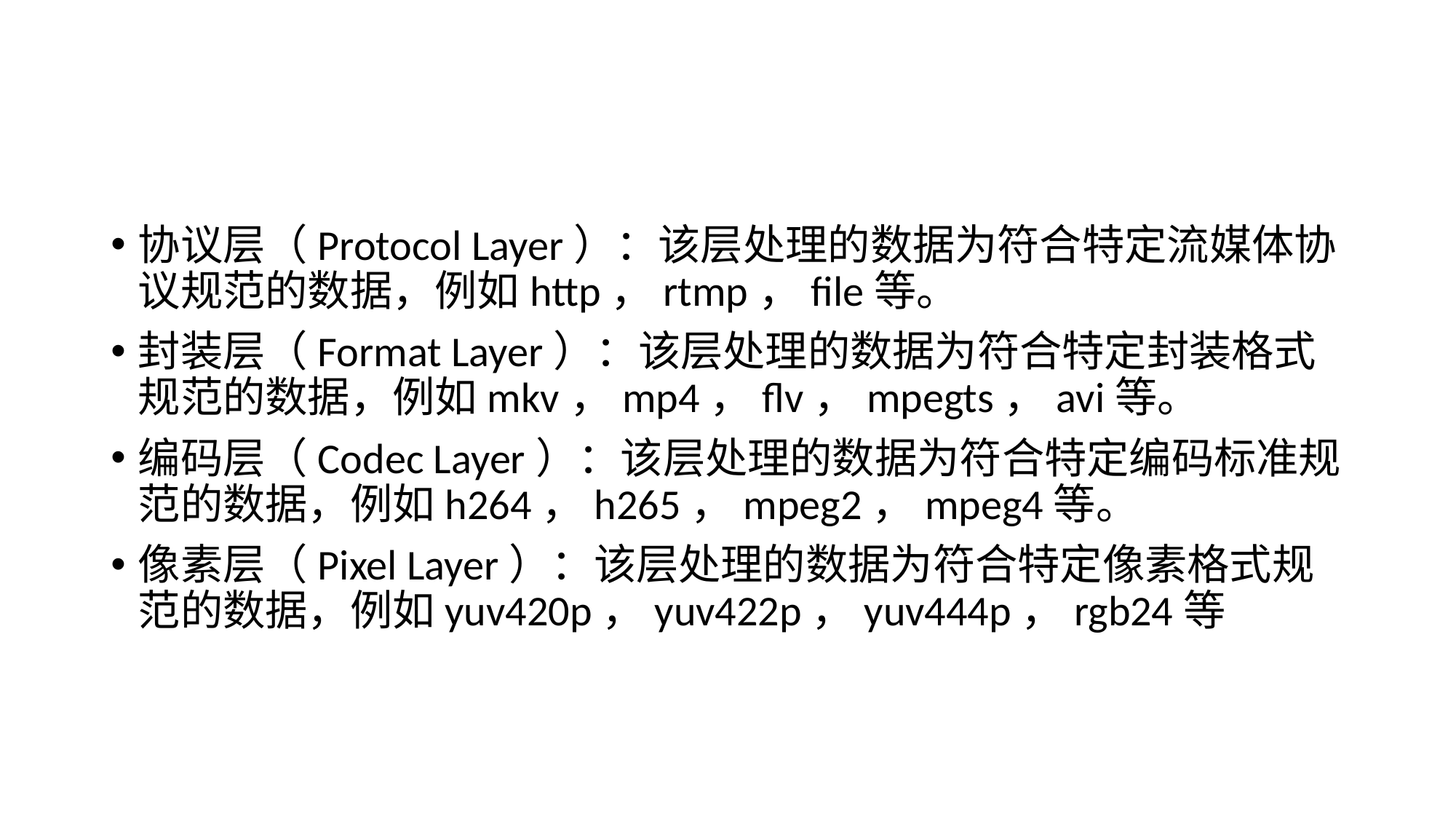

#
协议层（Protocol Layer）：该层处理的数据为符合特定流媒体协议规范的数据，例如http，rtmp，file等。
封装层（Format Layer）：该层处理的数据为符合特定封装格式规范的数据，例如mkv，mp4，flv，mpegts，avi等。
编码层（Codec Layer）：该层处理的数据为符合特定编码标准规范的数据，例如h264，h265，mpeg2，mpeg4等。
像素层（Pixel Layer）：该层处理的数据为符合特定像素格式规范的数据，例如yuv420p，yuv422p，yuv444p，rgb24等